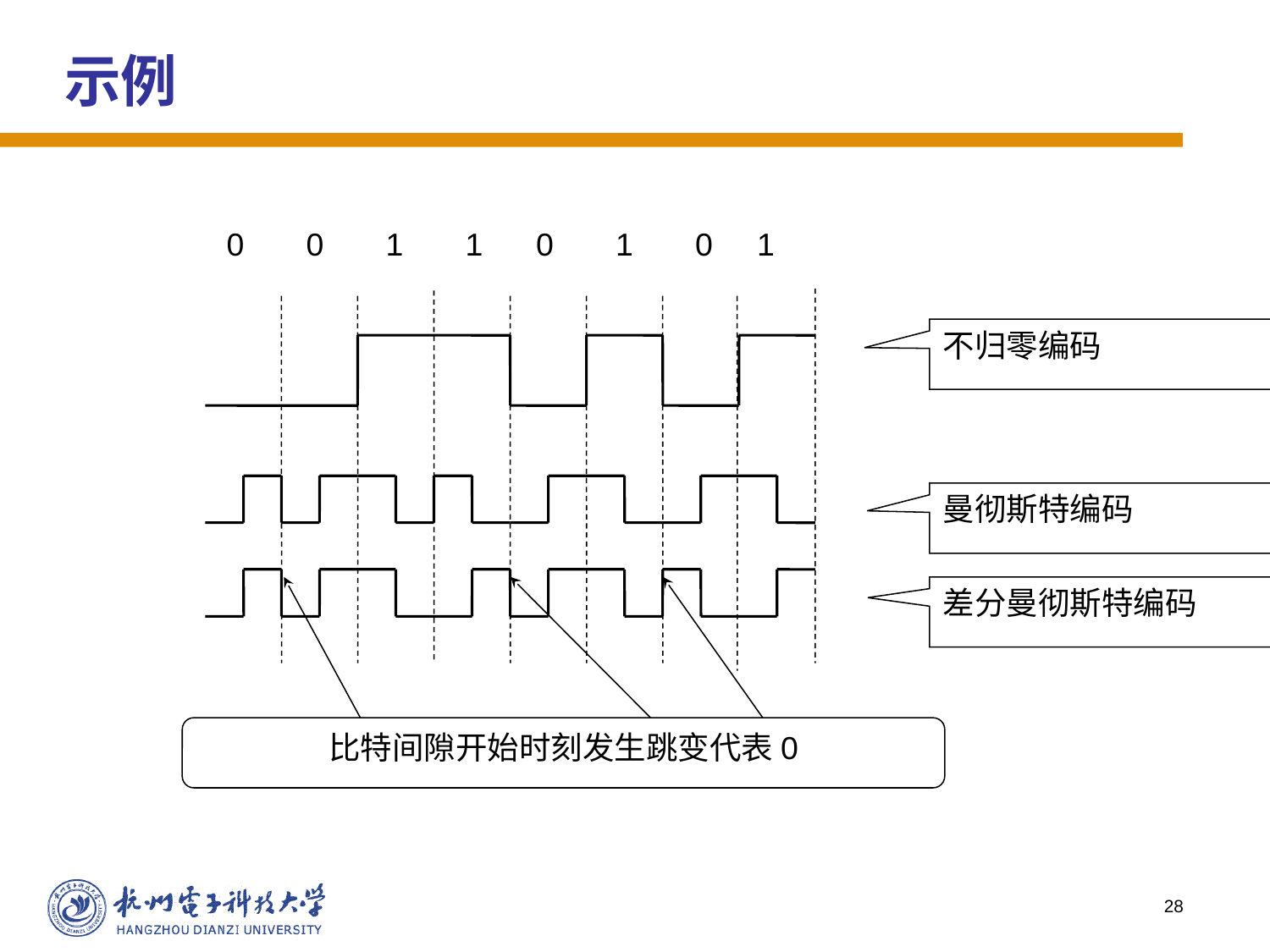

# 示例

0       0       1       1      0       1       0     1

不归零编码

曼彻斯特编码

差分曼彻斯特编码

比特间隙开始时刻发生跳变代表0

28